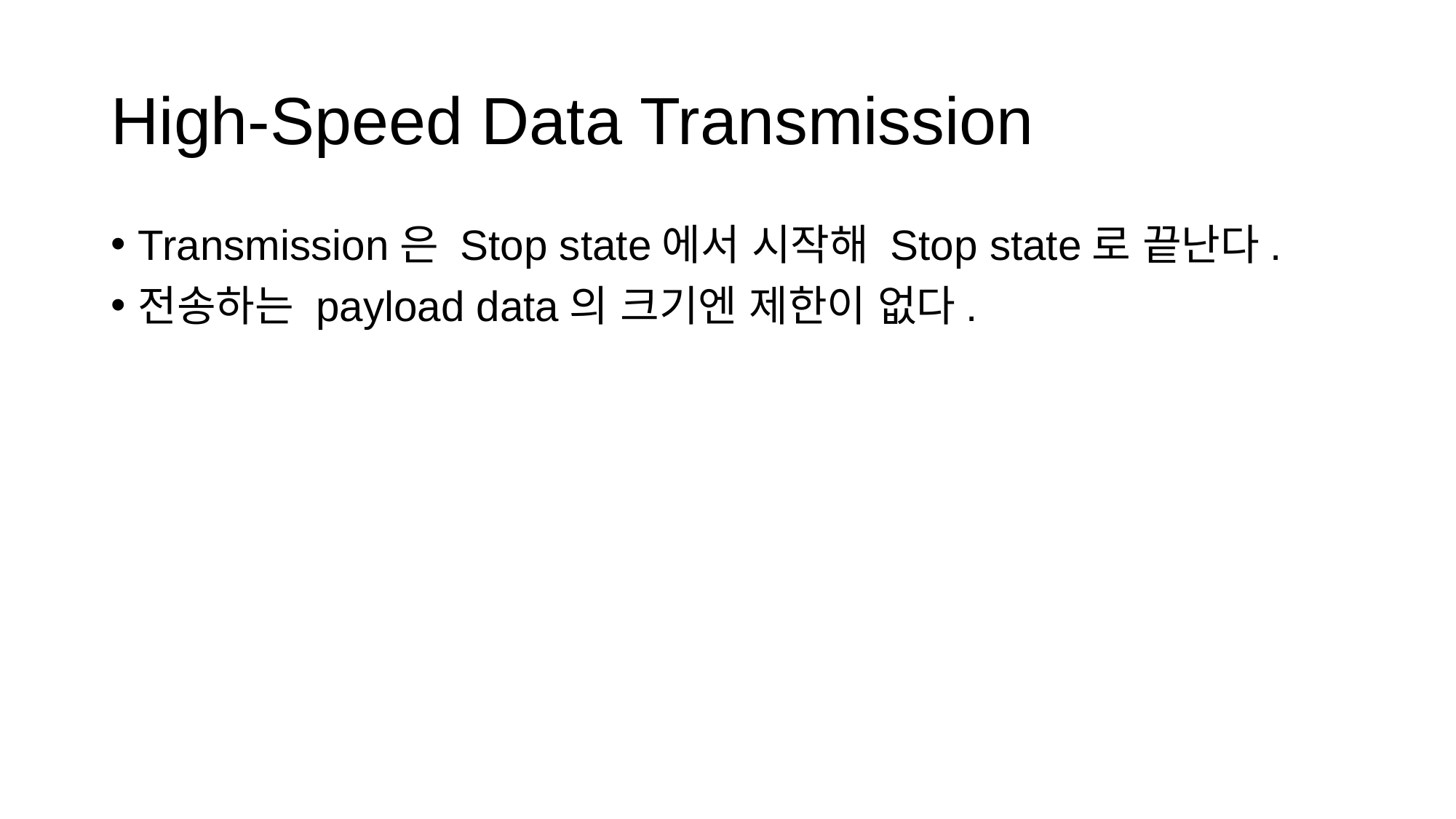

# High-Speed Data Transmission
Transmission은 Stop state에서 시작해 Stop state로 끝난다.
전송하는 payload data의 크기엔 제한이 없다.